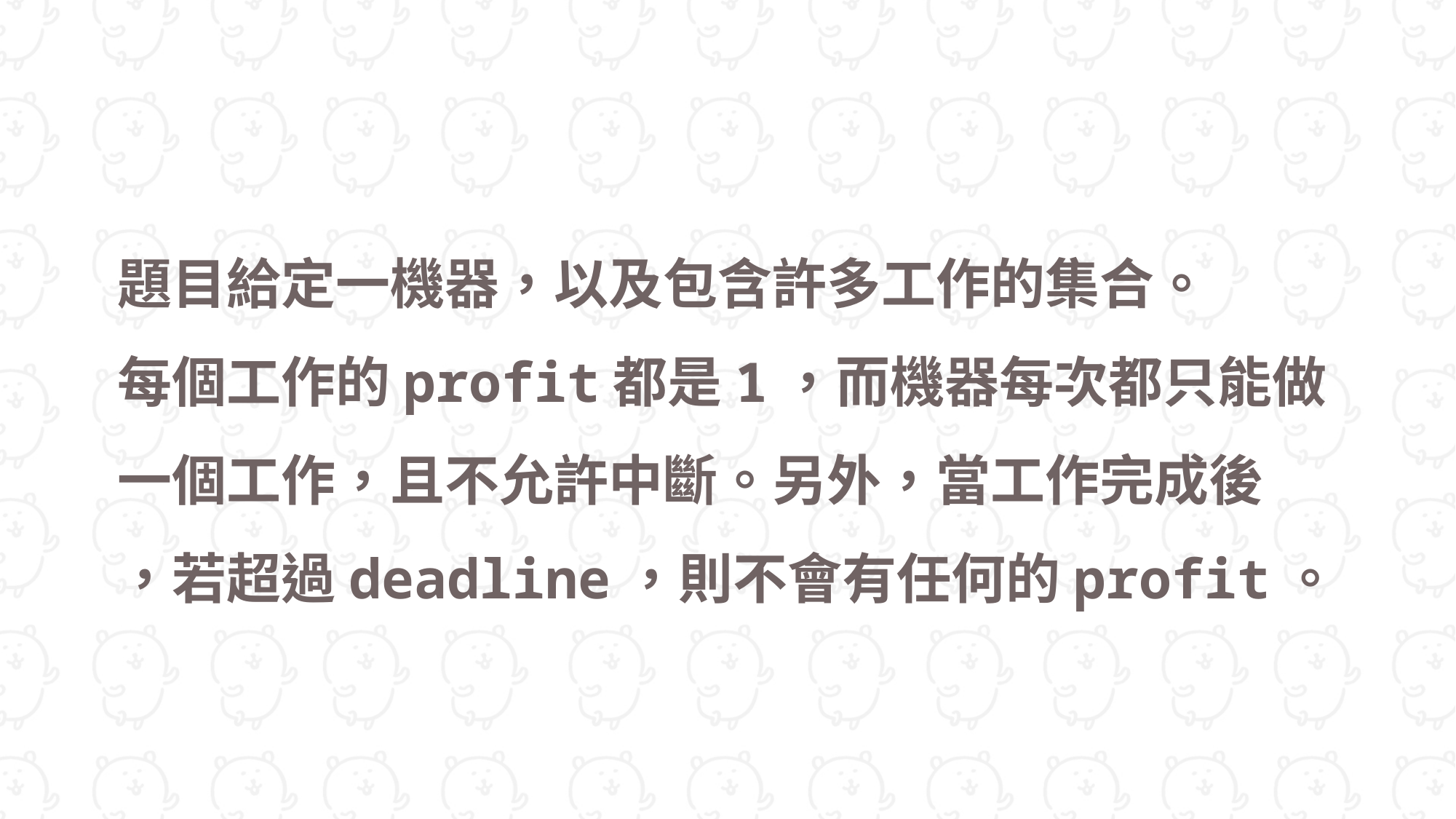

題目給定一機器，以及包含許多工作的集合。
每個工作的profit都是1，而機器每次都只能做
一個工作，且不允許中斷。另外，當工作完成後
，若超過deadline，則不會有任何的profit。